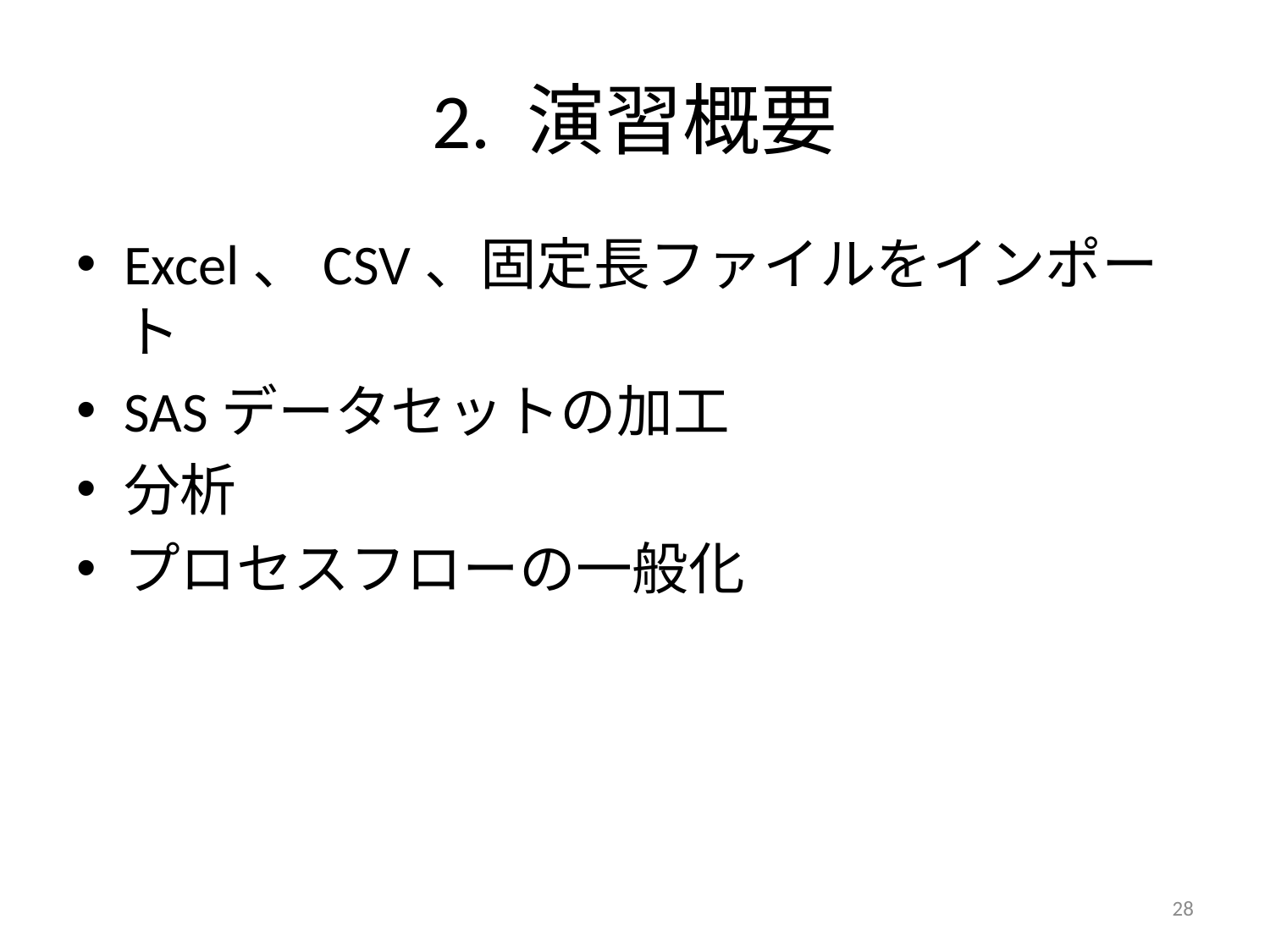

# 2. 演習概要
Excel、CSV、固定長ファイルをインポート
SASデータセットの加工
分析
プロセスフローの一般化

28